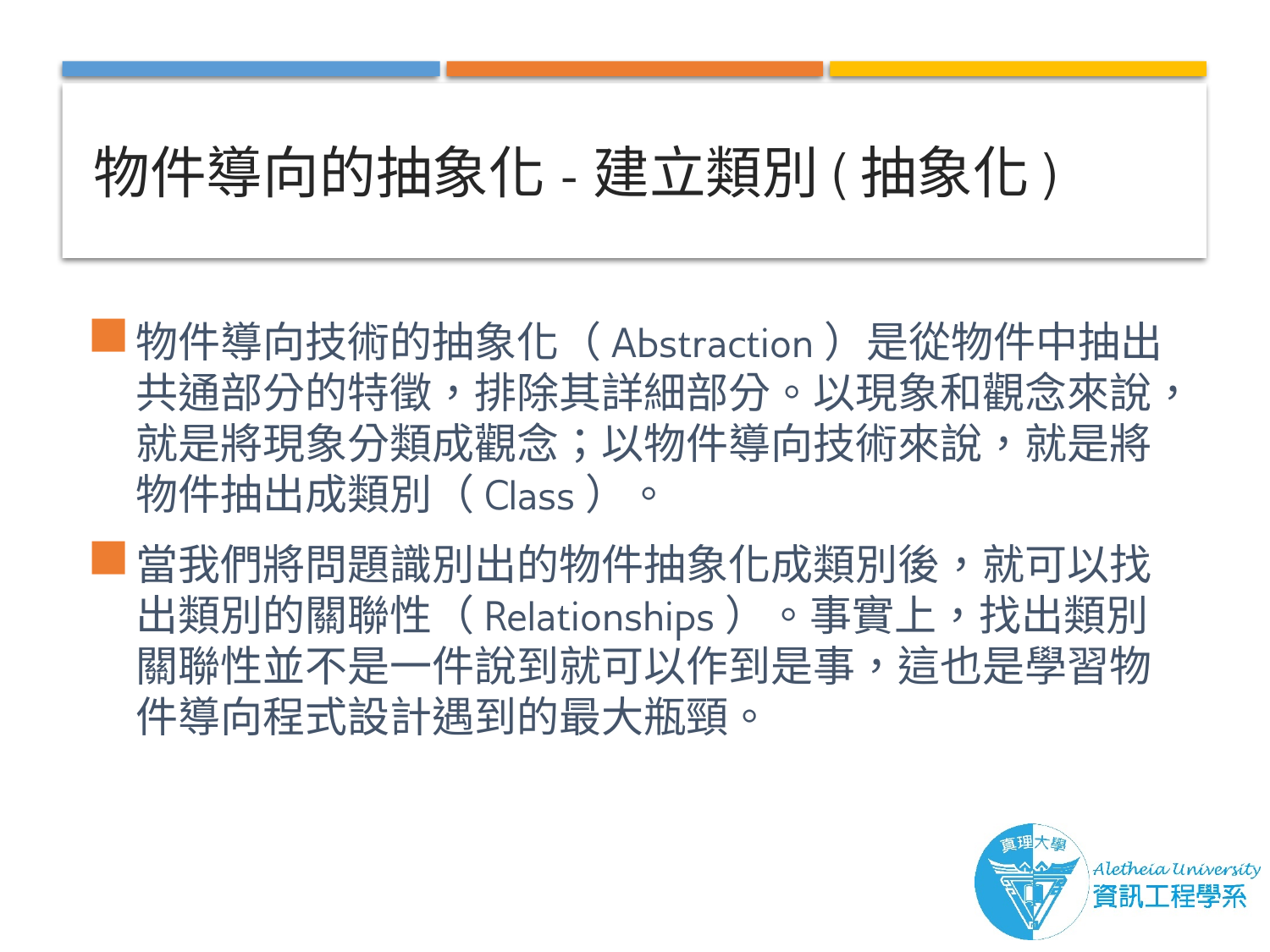

# 物件導向的抽象化-建立類別(抽象化)
物件導向技術的抽象化（Abstraction）是從物件中抽出共通部分的特徵，排除其詳細部分。以現象和觀念來說，就是將現象分類成觀念；以物件導向技術來說，就是將物件抽出成類別（Class）。
當我們將問題識別出的物件抽象化成類別後，就可以找出類別的關聯性（Relationships）。事實上，找出類別關聯性並不是一件說到就可以作到是事，這也是學習物件導向程式設計遇到的最大瓶頸。